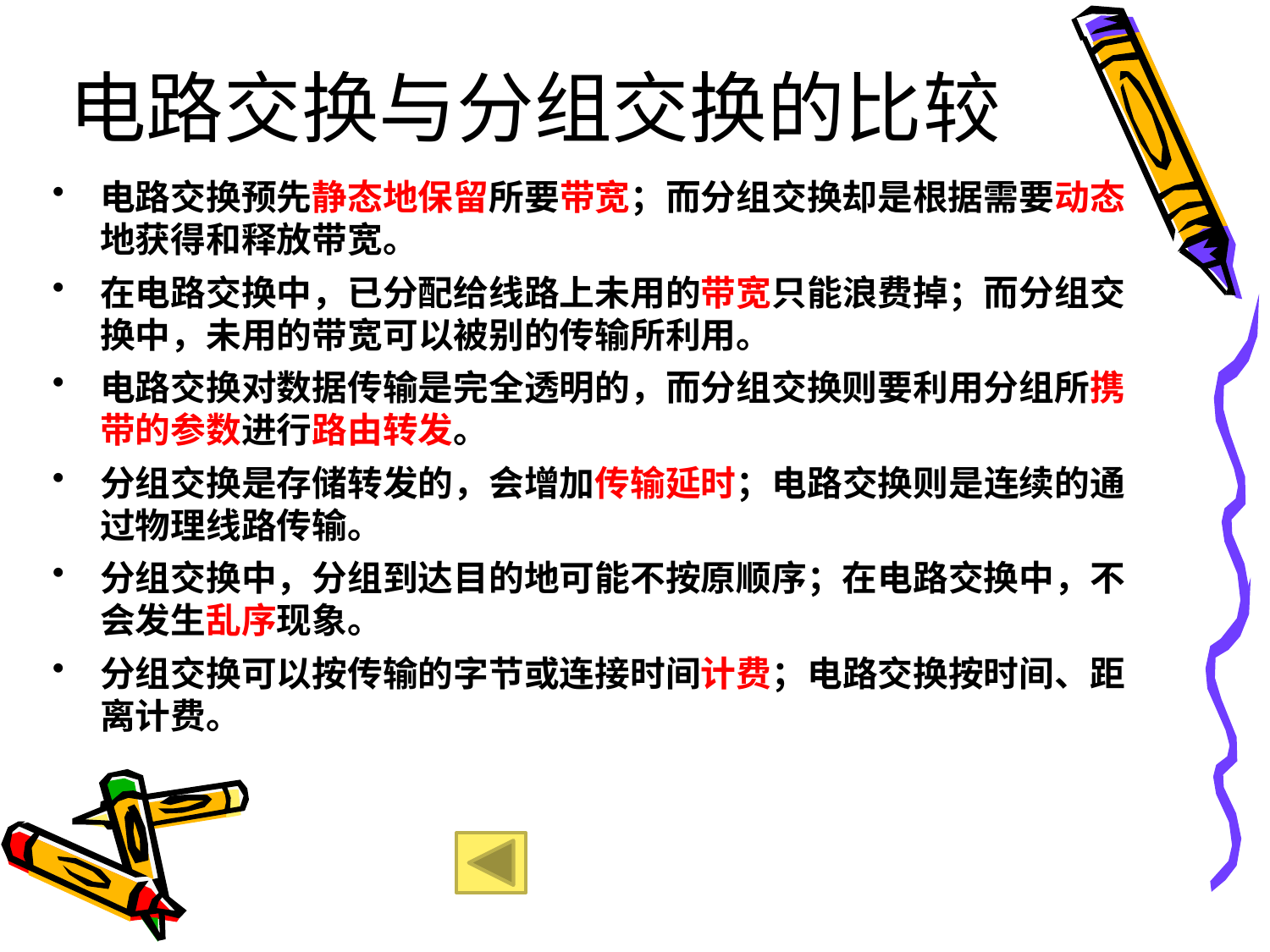

# 电路交换与分组交换的比较
电路交换预先静态地保留所要带宽；而分组交换却是根据需要动态地获得和释放带宽。
在电路交换中，已分配给线路上未用的带宽只能浪费掉；而分组交换中，未用的带宽可以被别的传输所利用。
电路交换对数据传输是完全透明的，而分组交换则要利用分组所携带的参数进行路由转发。
分组交换是存储转发的，会增加传输延时；电路交换则是连续的通过物理线路传输。
分组交换中，分组到达目的地可能不按原顺序；在电路交换中，不会发生乱序现象。
分组交换可以按传输的字节或连接时间计费；电路交换按时间、距离计费。